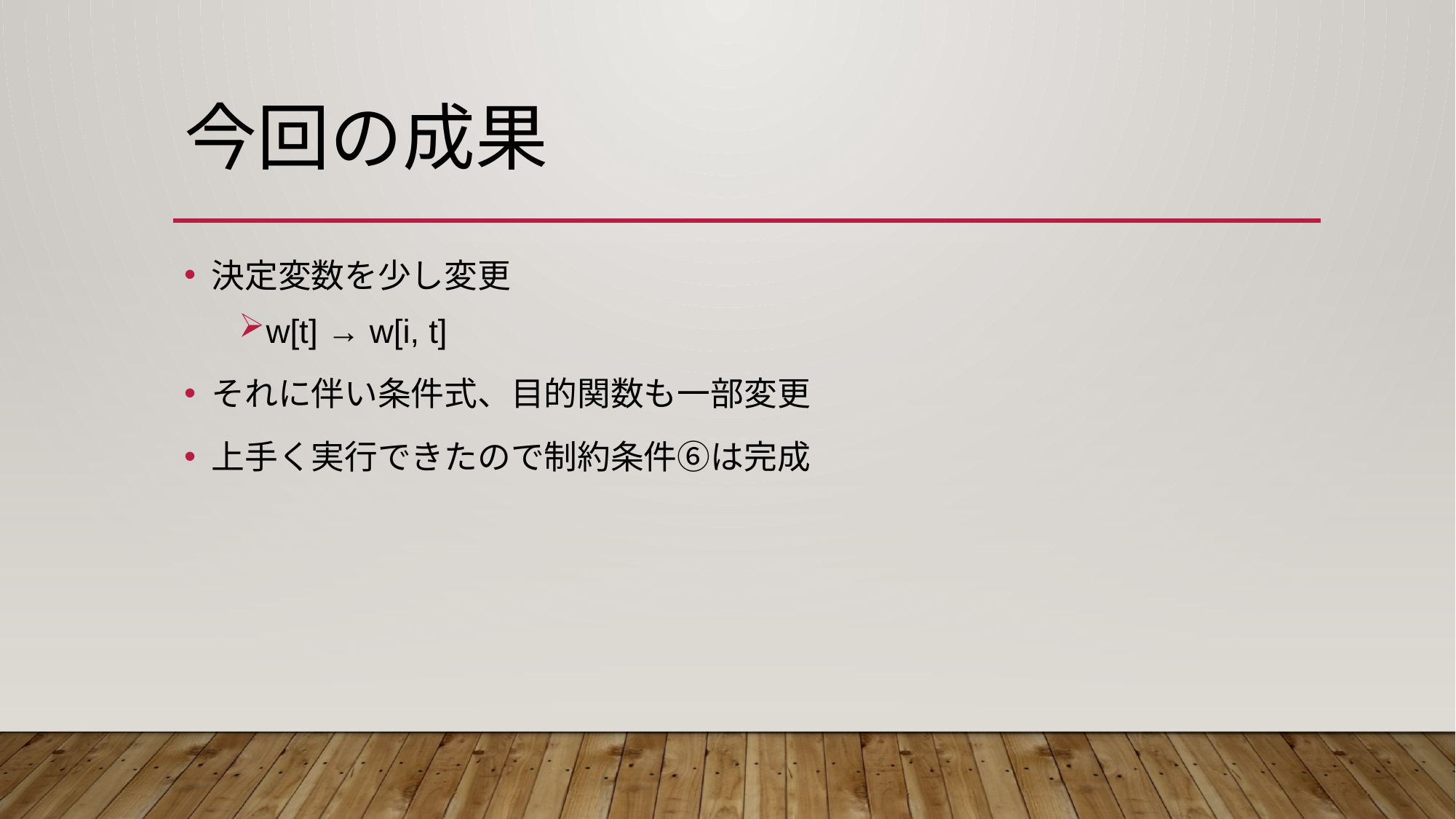

# 今回の成果
決定変数を少し変更
w[t] → w[i, t]
それに伴い条件式、目的関数も一部変更
上手く実行できたので制約条件⑥は完成